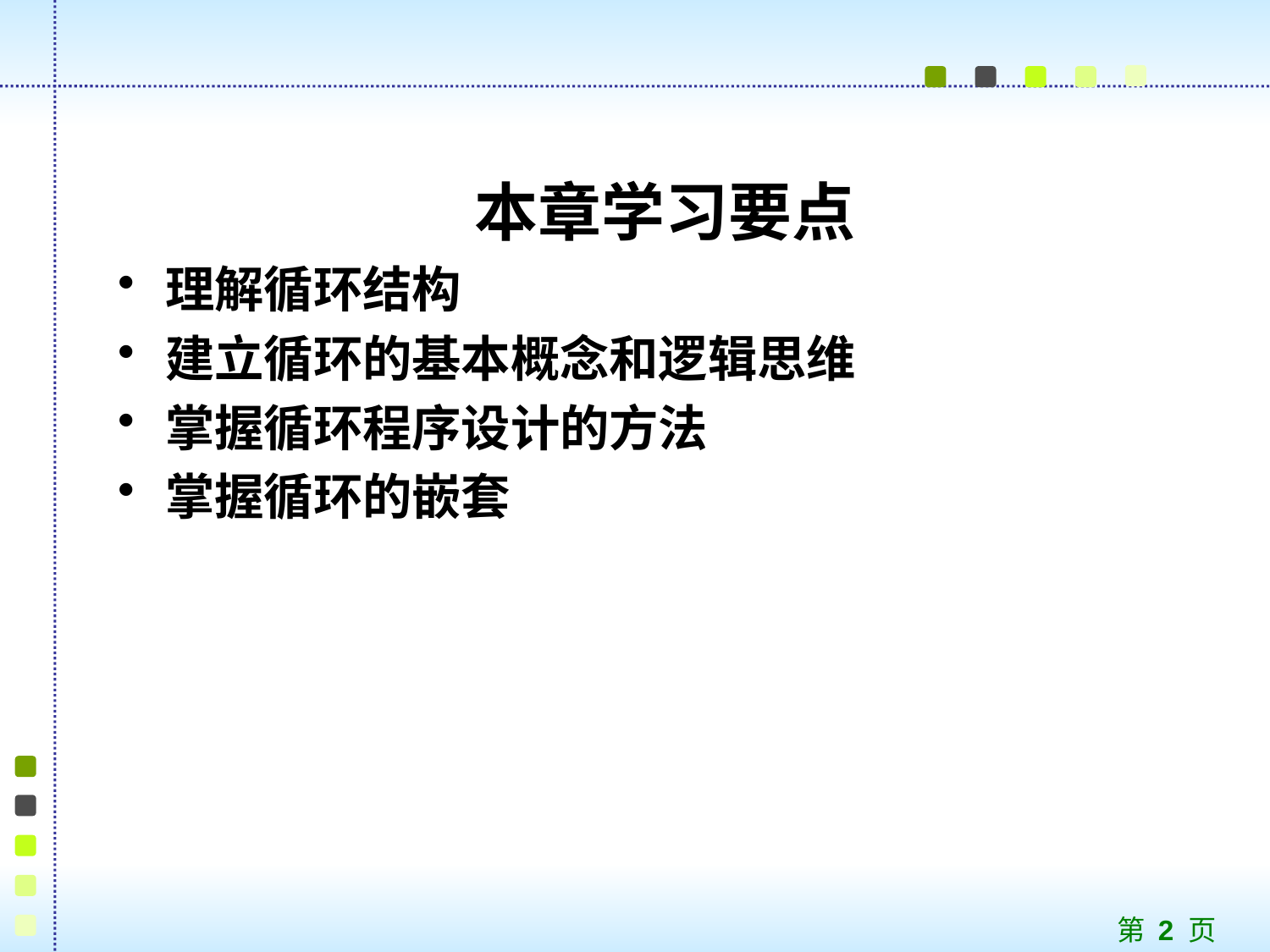

本章学习要点
理解循环结构
建立循环的基本概念和逻辑思维
掌握循环程序设计的方法
掌握循环的嵌套
第 2 页